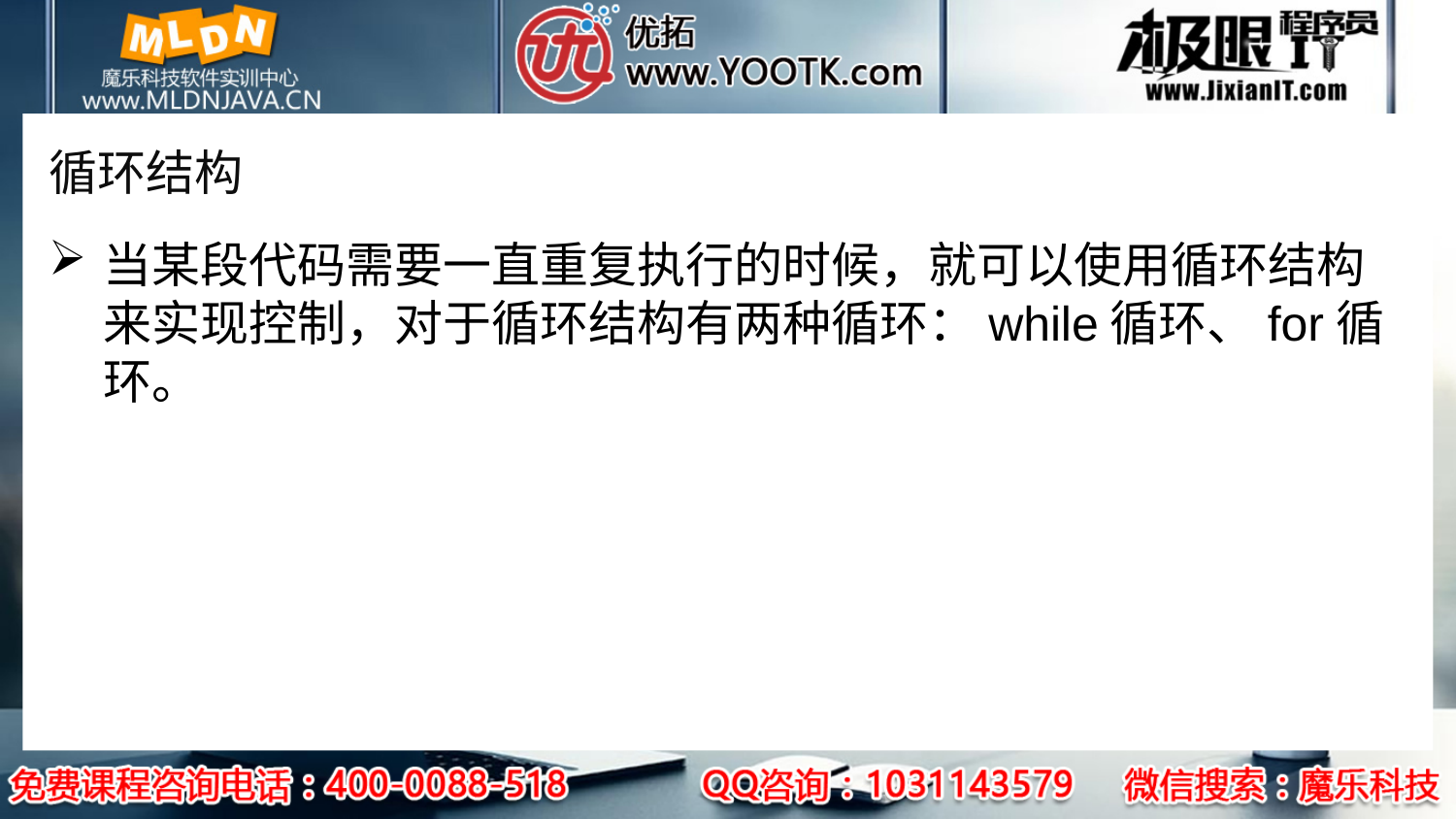

# 循环结构
当某段代码需要一直重复执行的时候，就可以使用循环结构来实现控制，对于循环结构有两种循环：while循环、for循环。